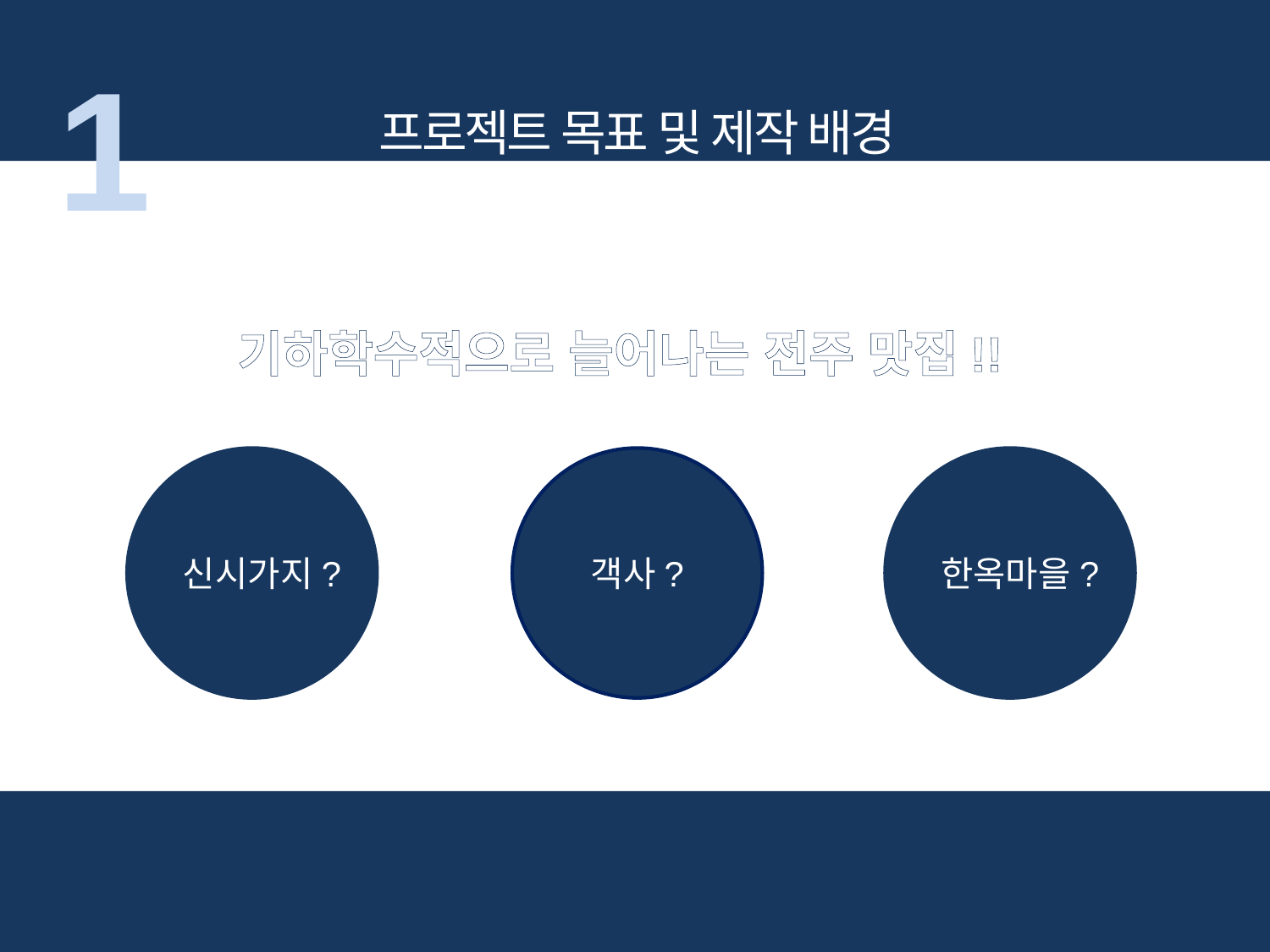

1
프로젝트 목표 및 제작 배경

기하학수적으로 늘어나는 전주 맛집!!
신시가지?
객사?
한옥마을?